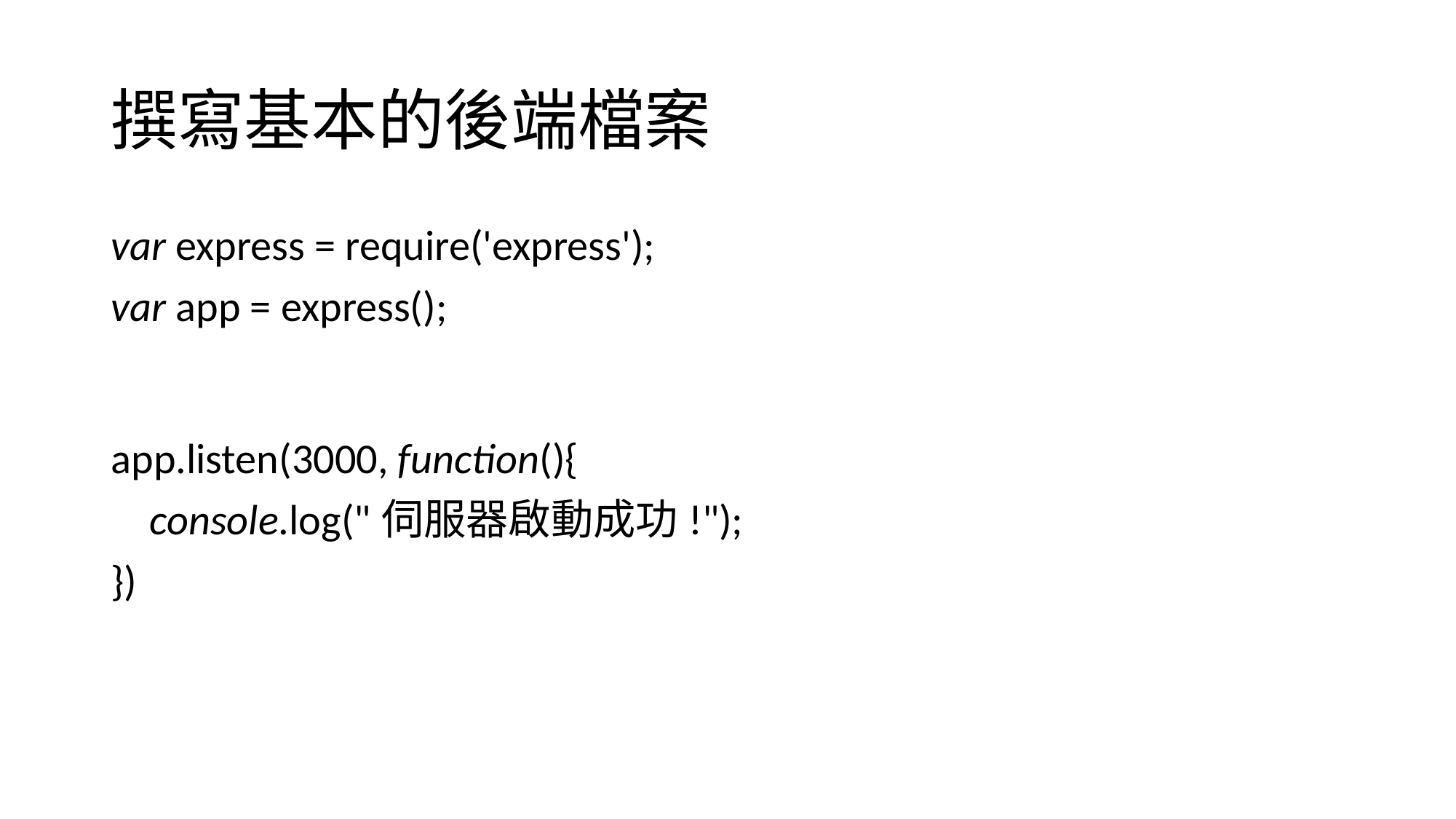

# 撰寫基本的後端檔案
var express = require('express');
var app = express();
app.listen(3000, function(){
    console.log("伺服器啟動成功!");
})